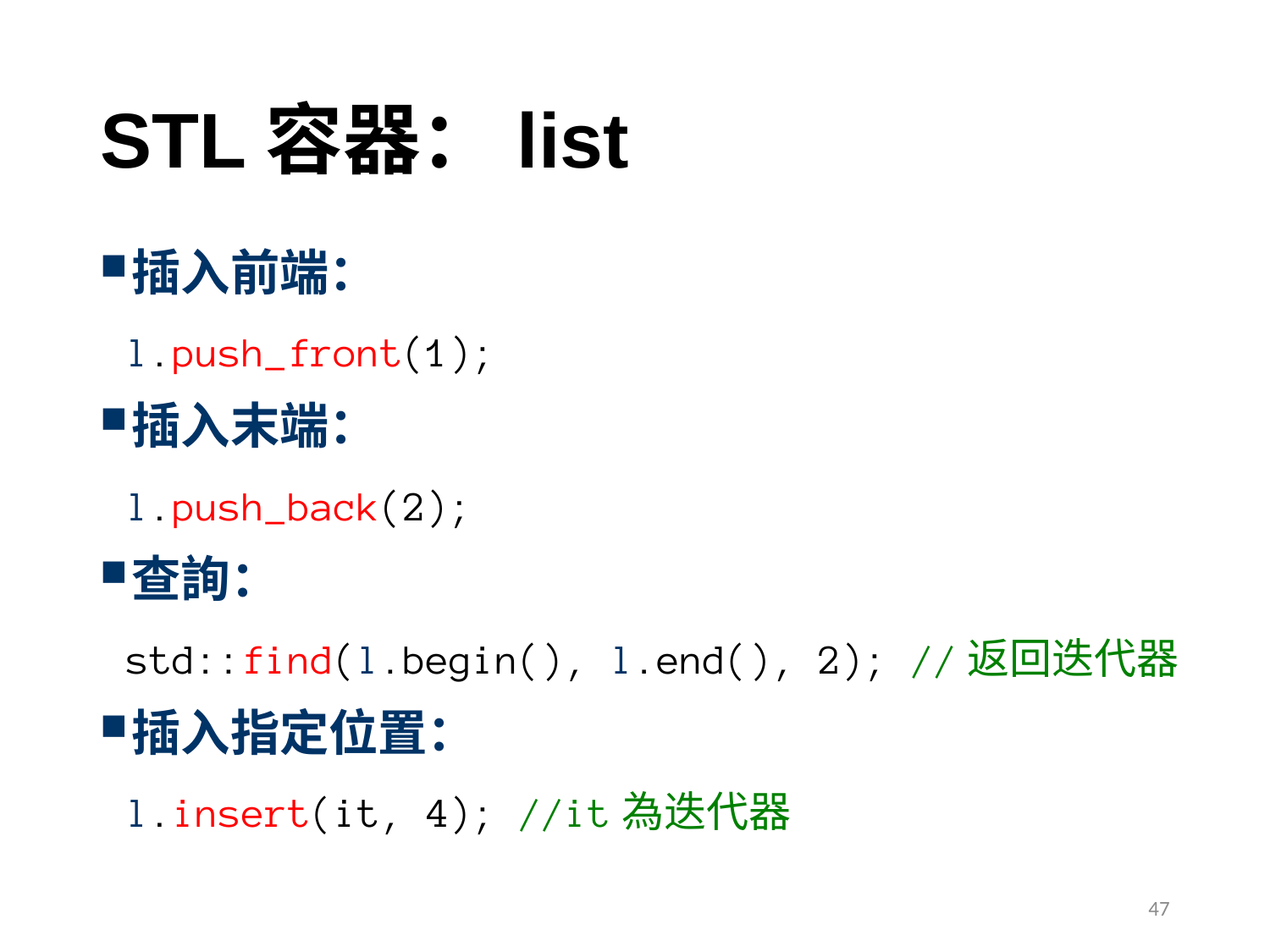

# STL容器：list
插入前端：
 l.push_front(1);
插入末端：
 l.push_back(2);
查詢：
 std::find(l.begin(), l.end(), 2); //返回迭代器
插入指定位置：
 l.insert(it, 4); //it為迭代器
47